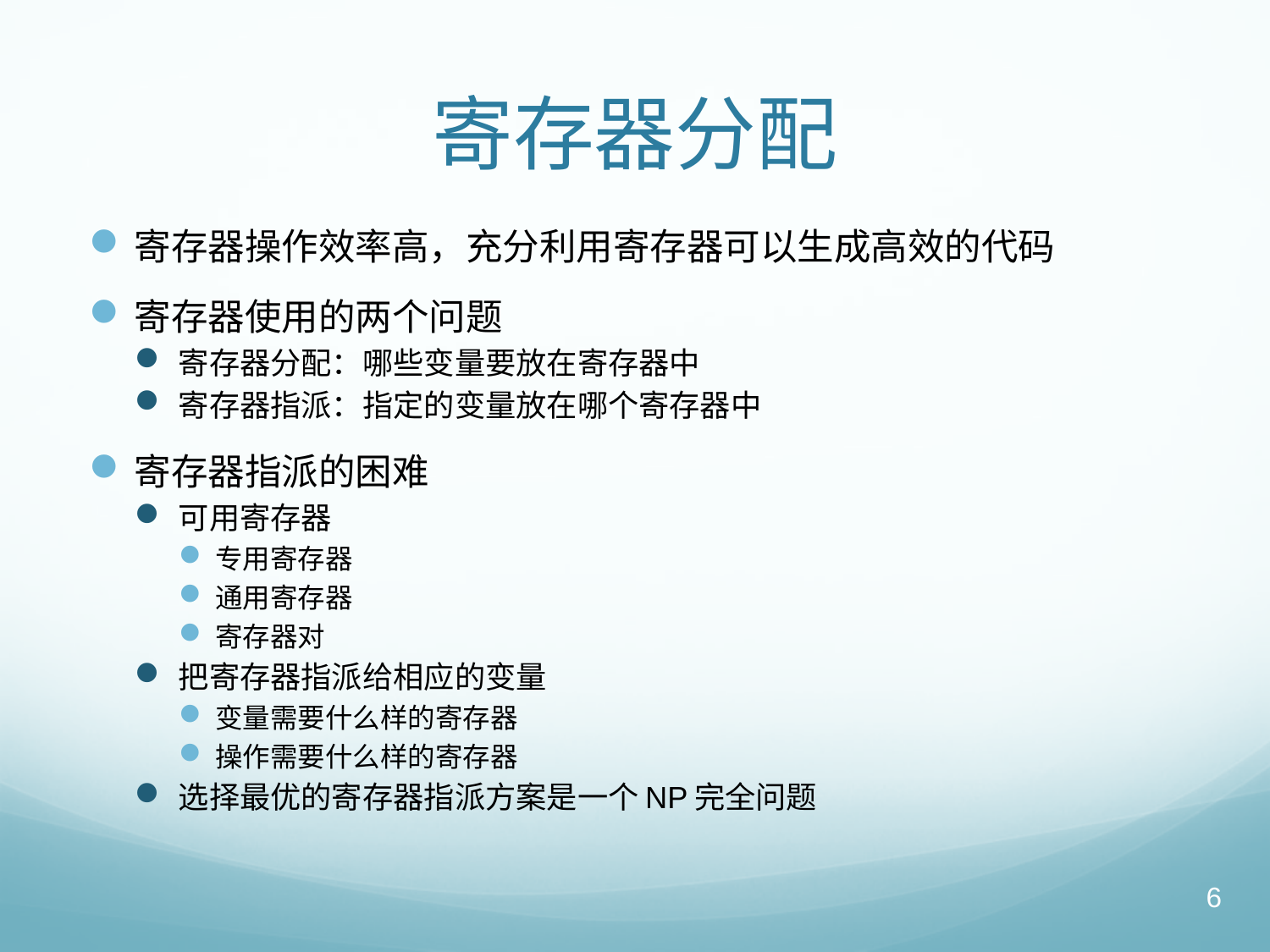

# 寄存器分配
寄存器操作效率高，充分利用寄存器可以生成高效的代码
寄存器使用的两个问题
寄存器分配：哪些变量要放在寄存器中
寄存器指派：指定的变量放在哪个寄存器中
寄存器指派的困难
可用寄存器
专用寄存器
通用寄存器
寄存器对
把寄存器指派给相应的变量
变量需要什么样的寄存器
操作需要什么样的寄存器
选择最优的寄存器指派方案是一个NP完全问题
6